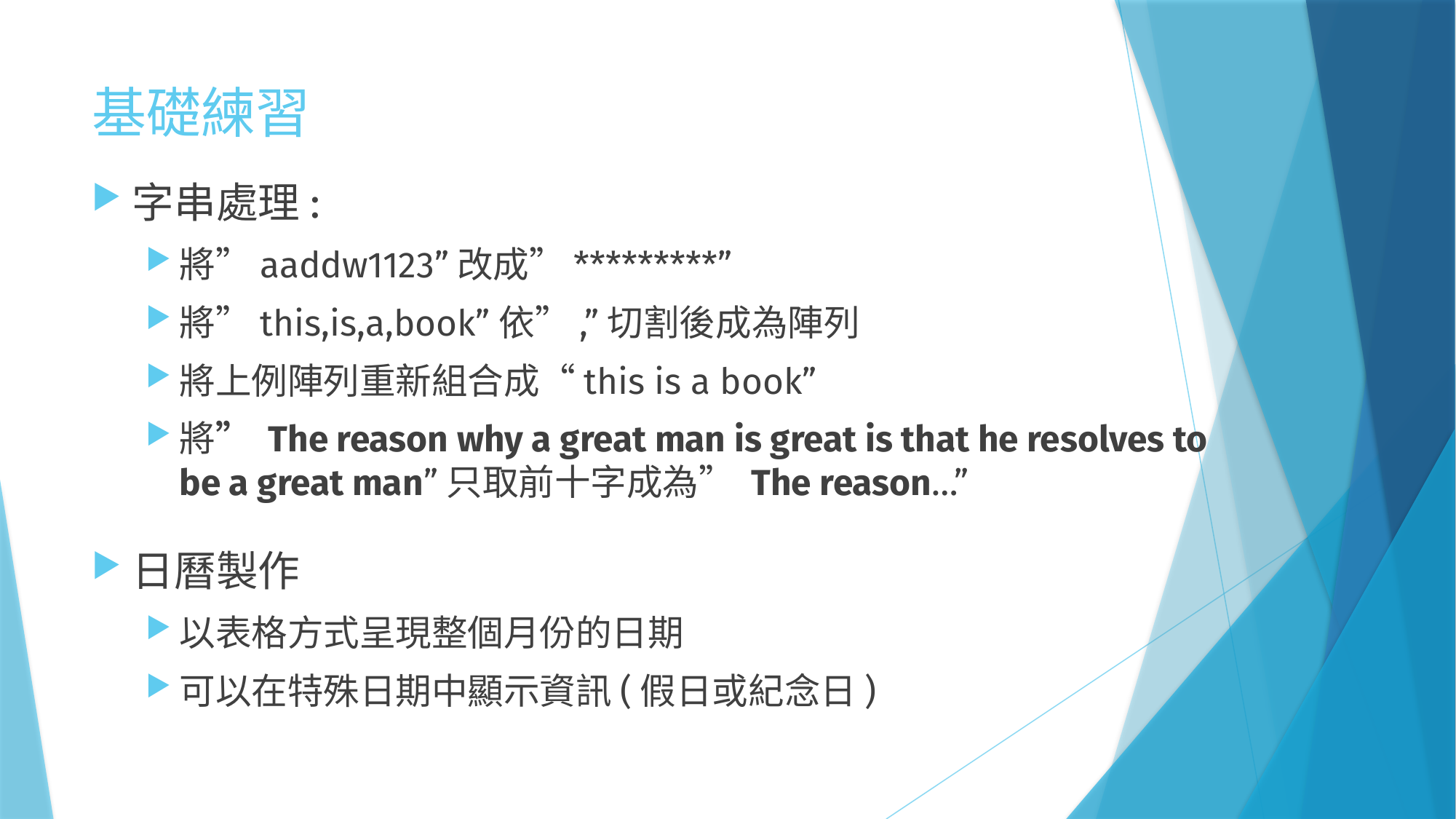

# 基礎練習
字串處理:
將”aaddw1123”改成”*********”
將”this,is,a,book”依”,”切割後成為陣列
將上例陣列重新組合成“this is a book”
將” The reason why a great man is great is that he resolves to be a great man”只取前十字成為” The reason…”
日曆製作
以表格方式呈現整個月份的日期
可以在特殊日期中顯示資訊(假日或紀念日)